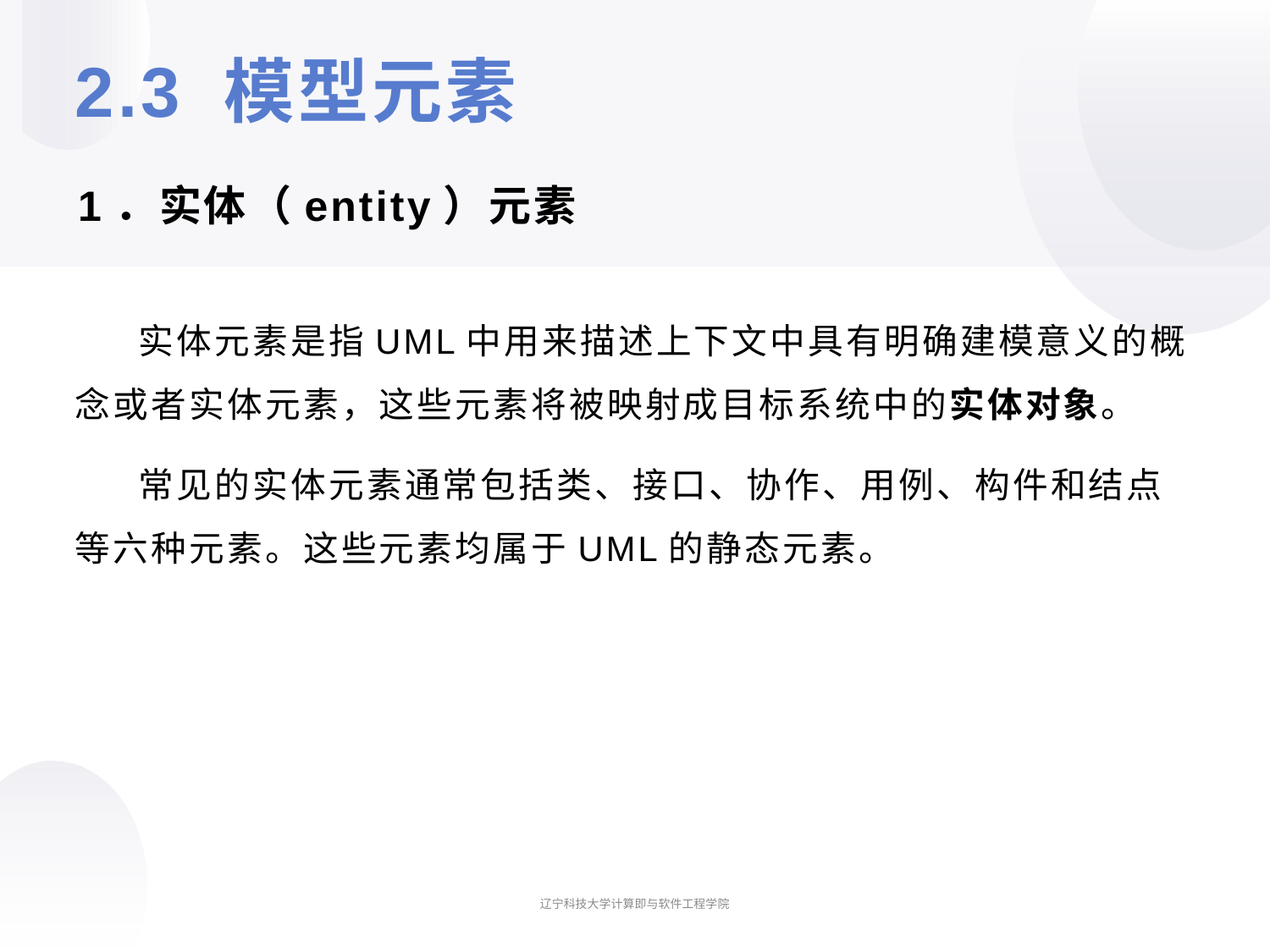

# 2.3 模型元素
1．实体（entity）元素

实体元素是指UML中用来描述上下文中具有明确建模意义的概念或者实体元素，这些元素将被映射成目标系统中的实体对象。
常见的实体元素通常包括类、接口、协作、用例、构件和结点等六种元素。这些元素均属于UML的静态元素。

辽宁科技大学计算即与软件工程学院
52